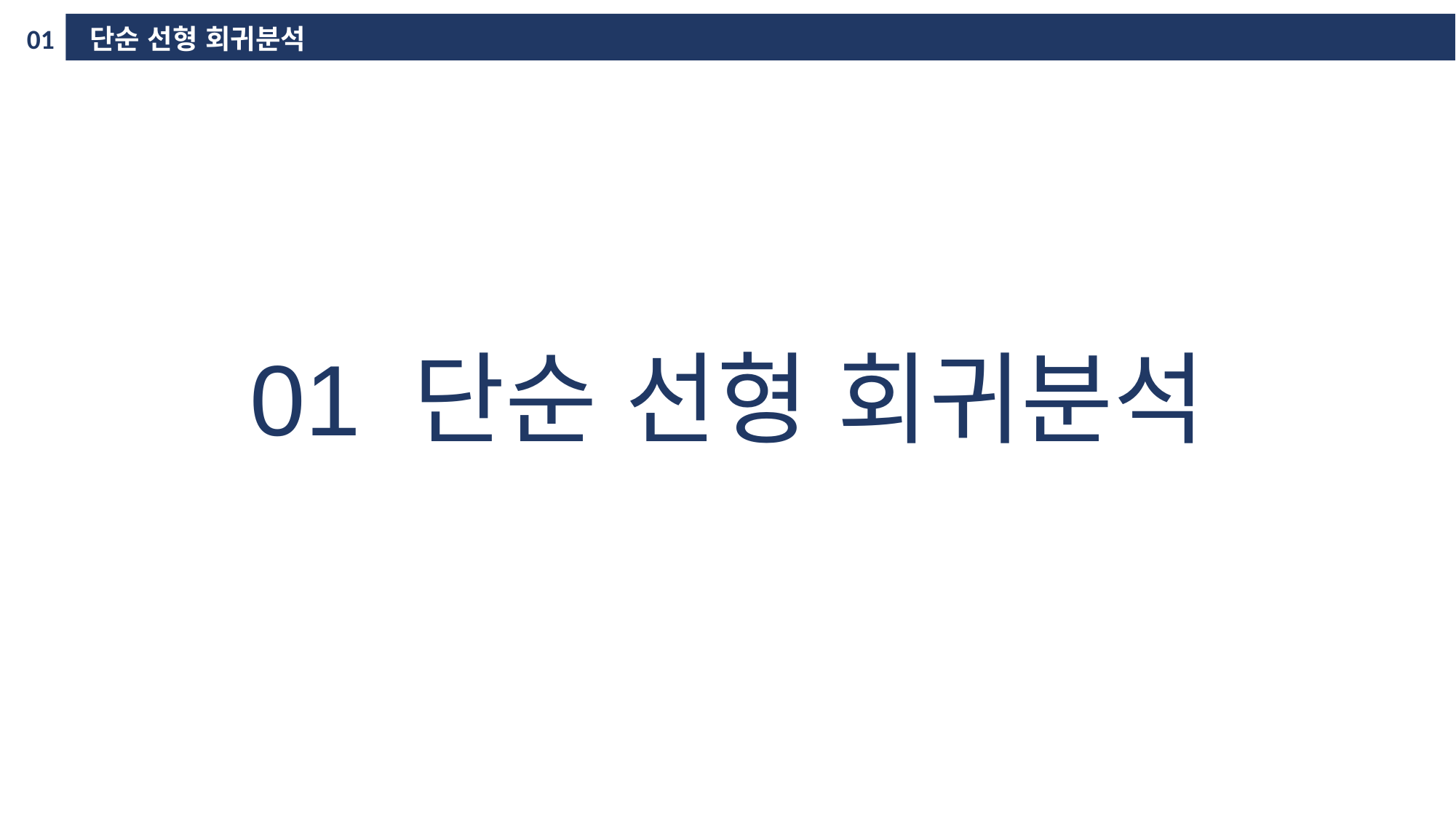

01
단순 선형 회귀분석
01 단순 선형 회귀분석